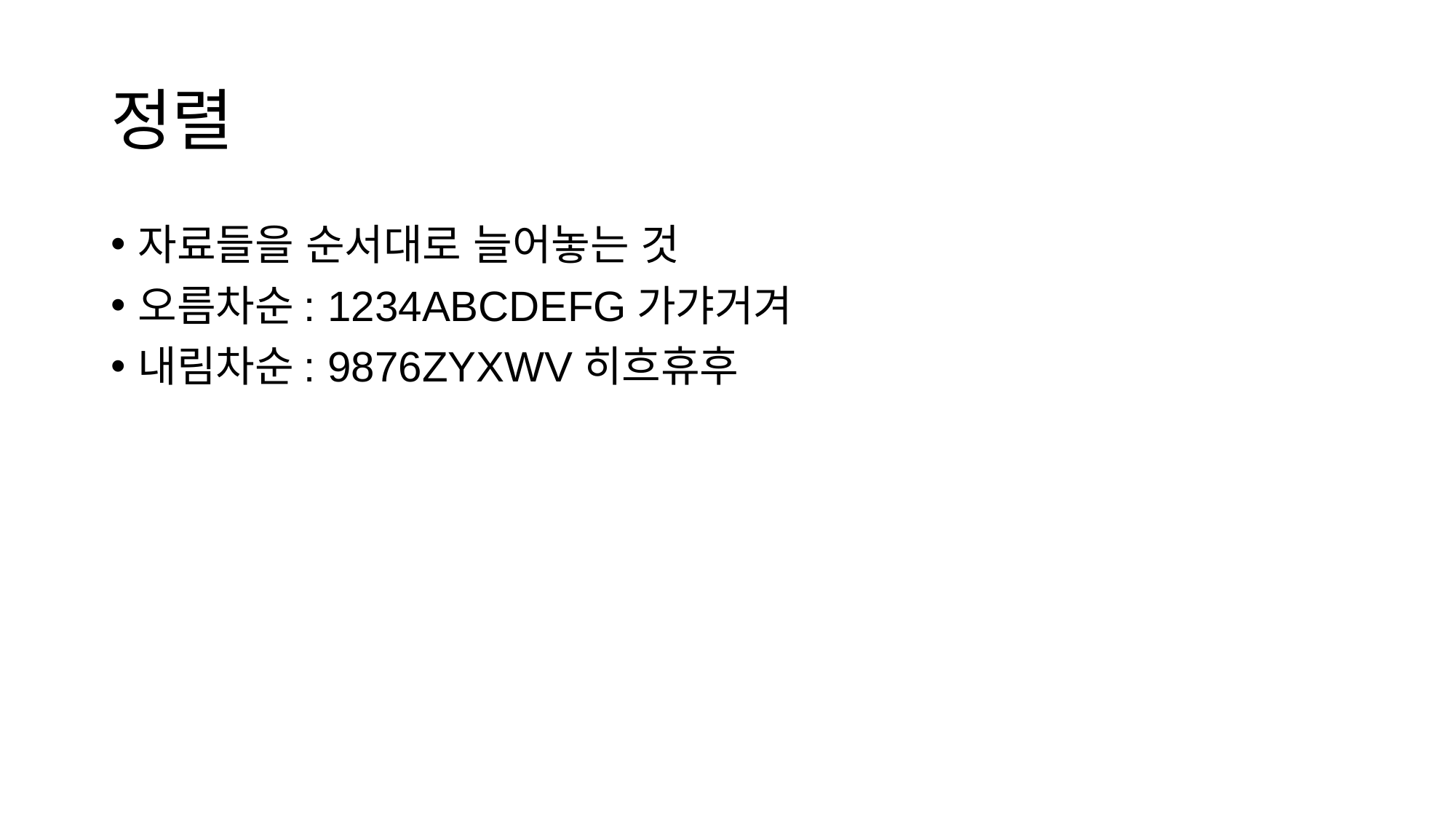

# 정렬
자료들을 순서대로 늘어놓는 것
오름차순: 1234ABCDEFG가갸거겨
내림차순: 9876ZYXWV히흐휴후